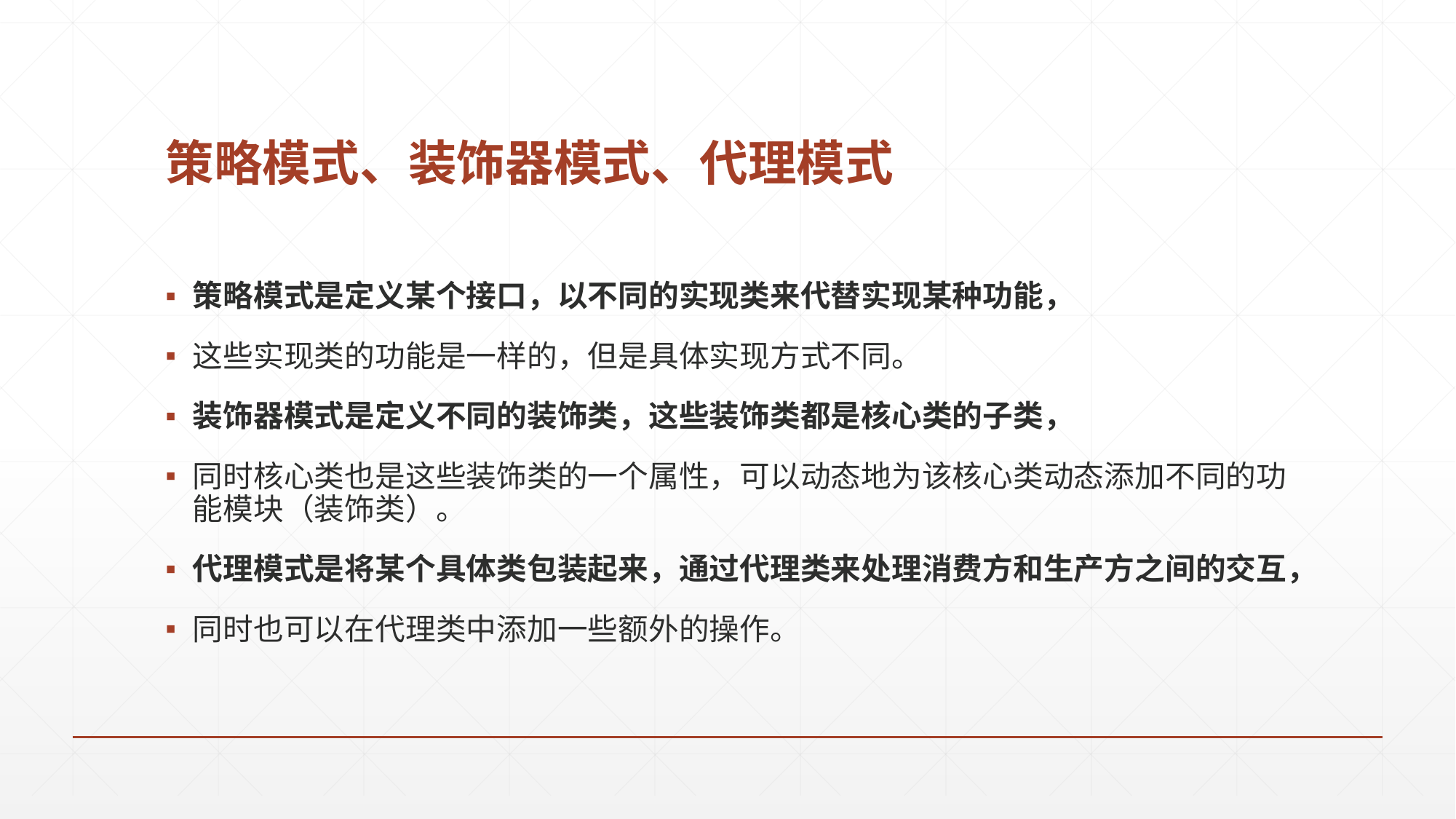

# 策略模式、装饰器模式、代理模式
策略模式是定义某个接口，以不同的实现类来代替实现某种功能，
这些实现类的功能是一样的，但是具体实现方式不同。
装饰器模式是定义不同的装饰类，这些装饰类都是核心类的子类，
同时核心类也是这些装饰类的一个属性，可以动态地为该核心类动态添加不同的功能模块（装饰类）。
代理模式是将某个具体类包装起来，通过代理类来处理消费方和生产方之间的交互，
同时也可以在代理类中添加一些额外的操作。